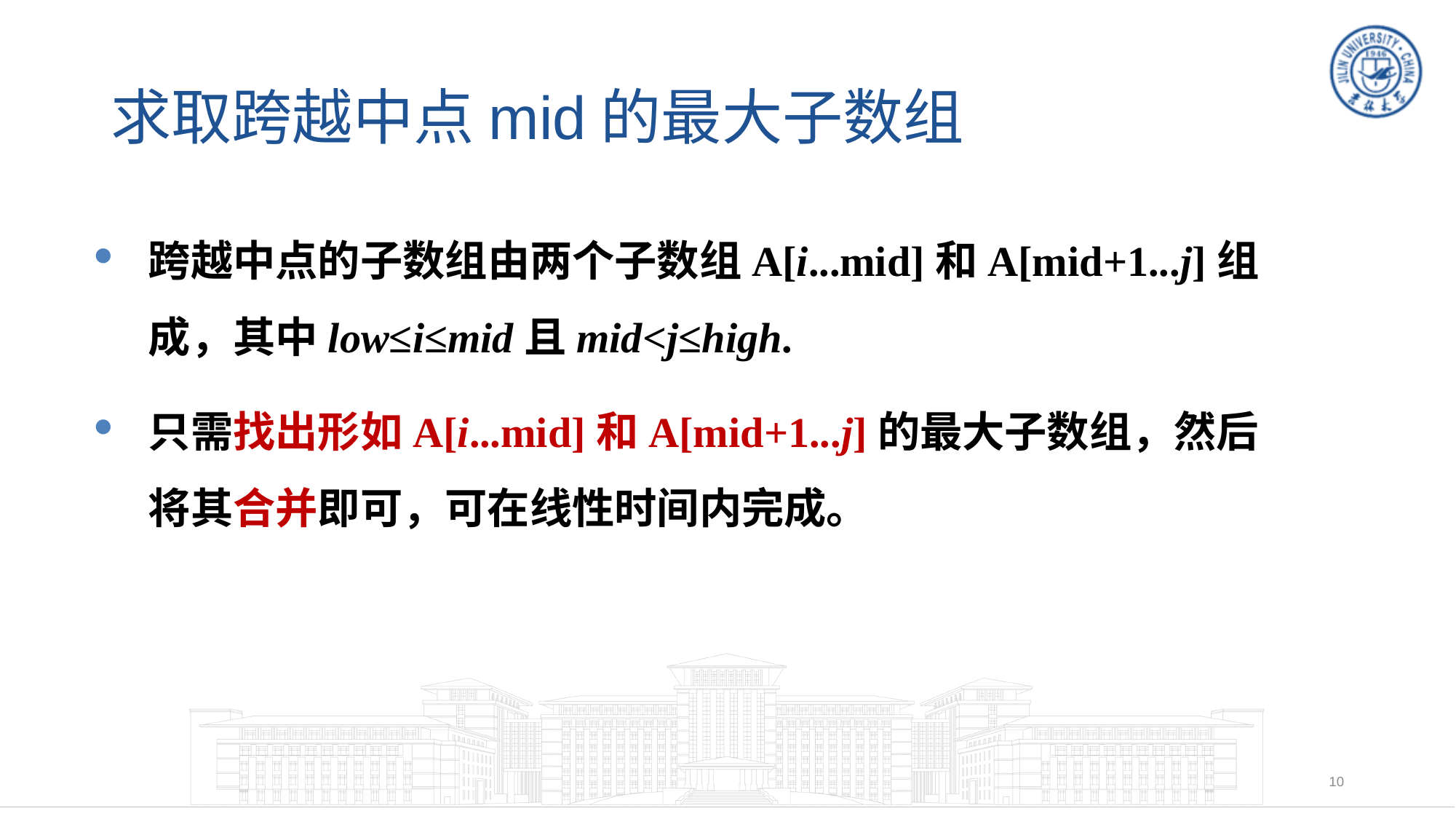

求取跨越中点mid的最大子数组

跨越中点的子数组由两个子数组A[i...mid]和A[mid+1...j]组成，其中low≤i≤mid且mid<j≤high.
只需找出形如A[i...mid]和A[mid+1...j]的最大子数组，然后将其合并即可，可在线性时间内完成。
10